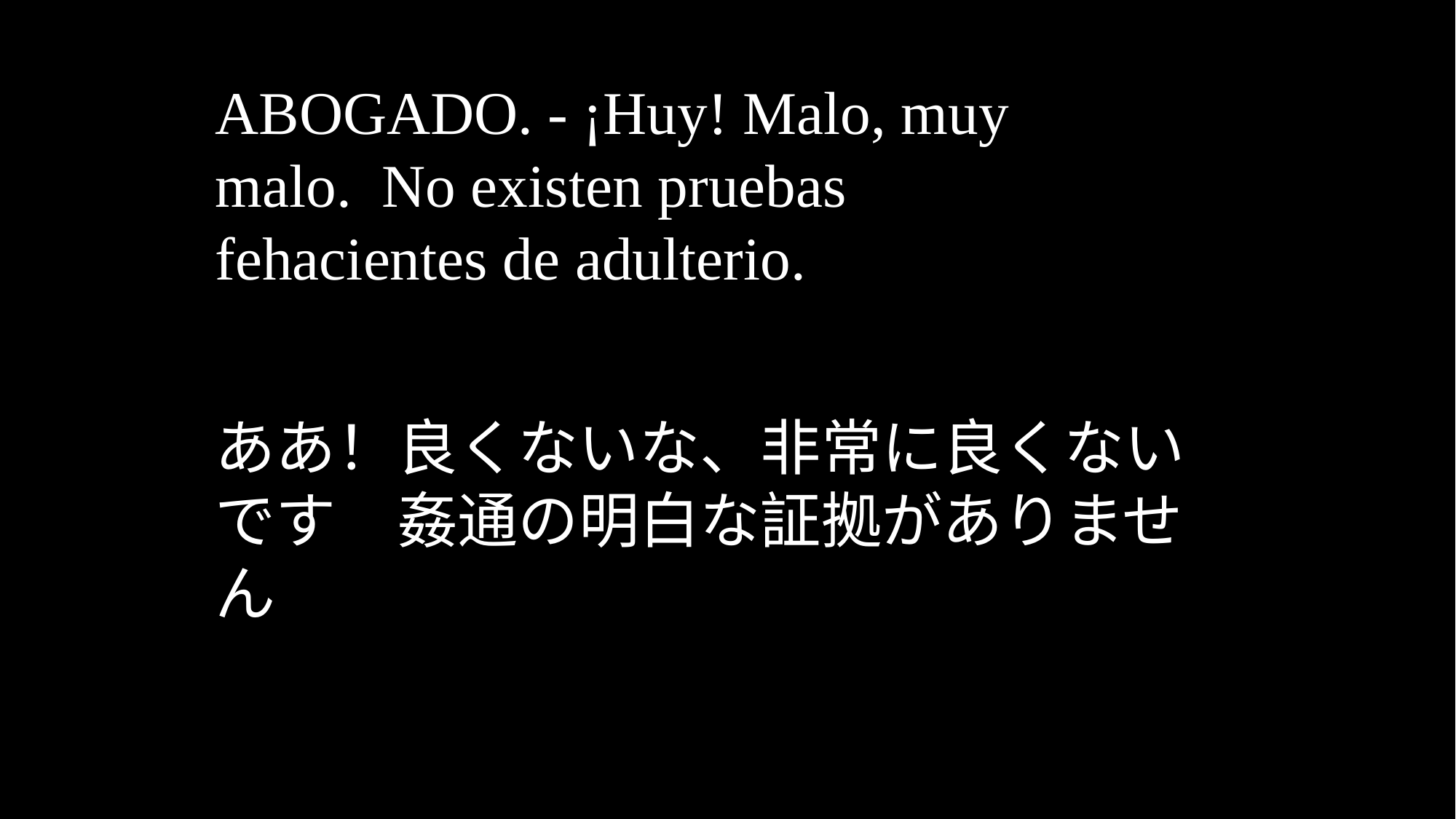

ABOGADO. - ¡Huy! Malo, muy malo.  No existen pruebas fehacientes de adulterio.

ああ！良くないな、非常に良くないです　姦通の明白な証拠がありません